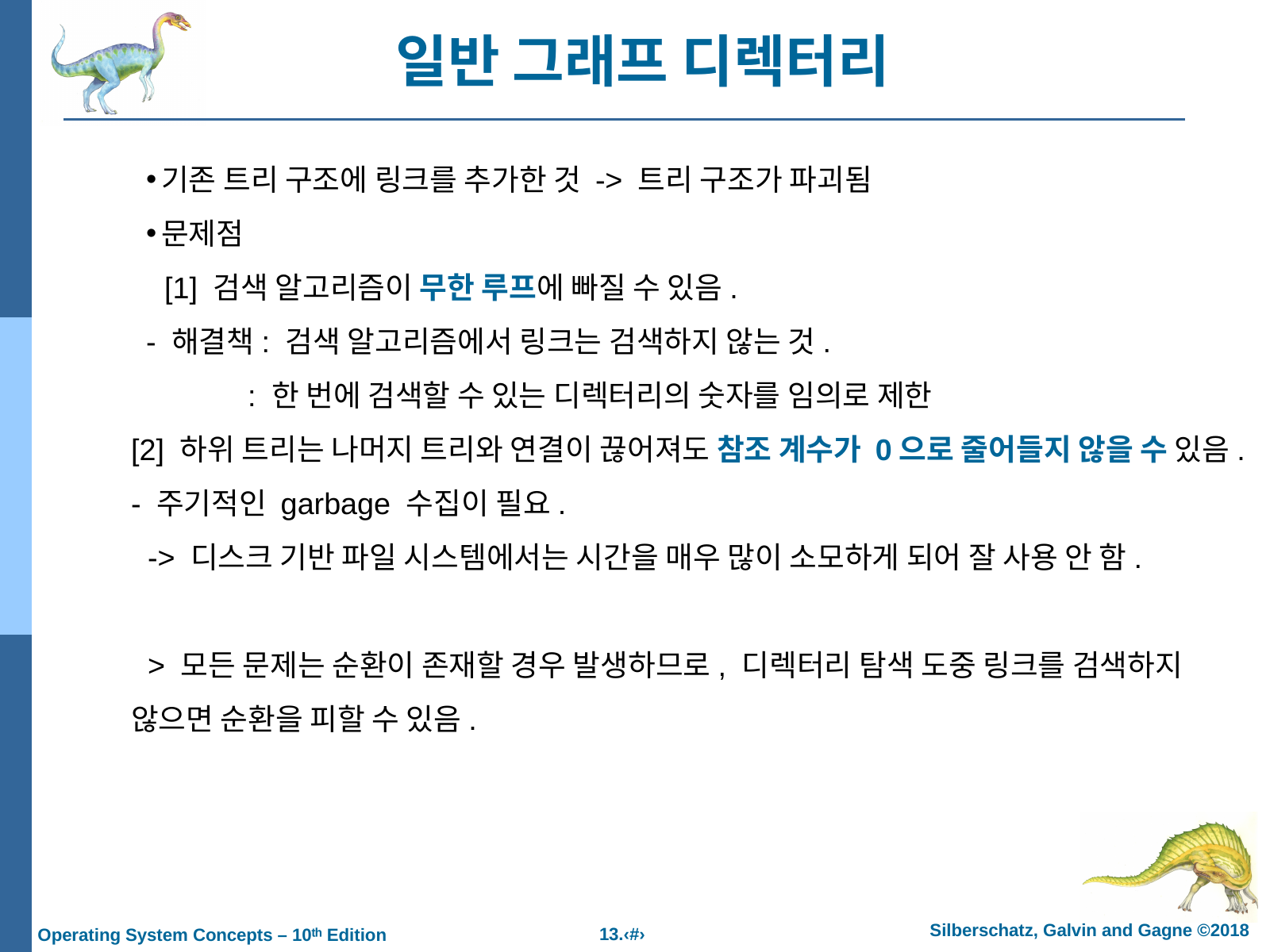

일반 그래프 디렉터리

기존 트리 구조에 링크를 추가한 것 -> 트리 구조가 파괴됨
문제점
    [1] 검색 알고리즘이 무한 루프에 빠질 수 있음.
- 해결책: 검색 알고리즘에서 링크는 검색하지 않는 것.
              : 한 번에 검색할 수 있는 디렉터리의 숫자를 임의로 제한
[2] 하위 트리는 나머지 트리와 연결이 끊어져도 참조 계수가 0으로 줄어들지 않을 수 있음.
- 주기적인 garbage 수집이 필요.
  -> 디스크 기반 파일 시스템에서는 시간을 매우 많이 소모하게 되어 잘 사용 안 함.

  > 모든 문제는 순환이 존재할 경우 발생하므로, 디렉터리 탐색 도중 링크를 검색하지 않으면 순환을 피할 수 있음.

Silberschatz, Galvin and Gagne ©2018
13.‹#›
Operating System Concepts – 10ᵗʰ Edition